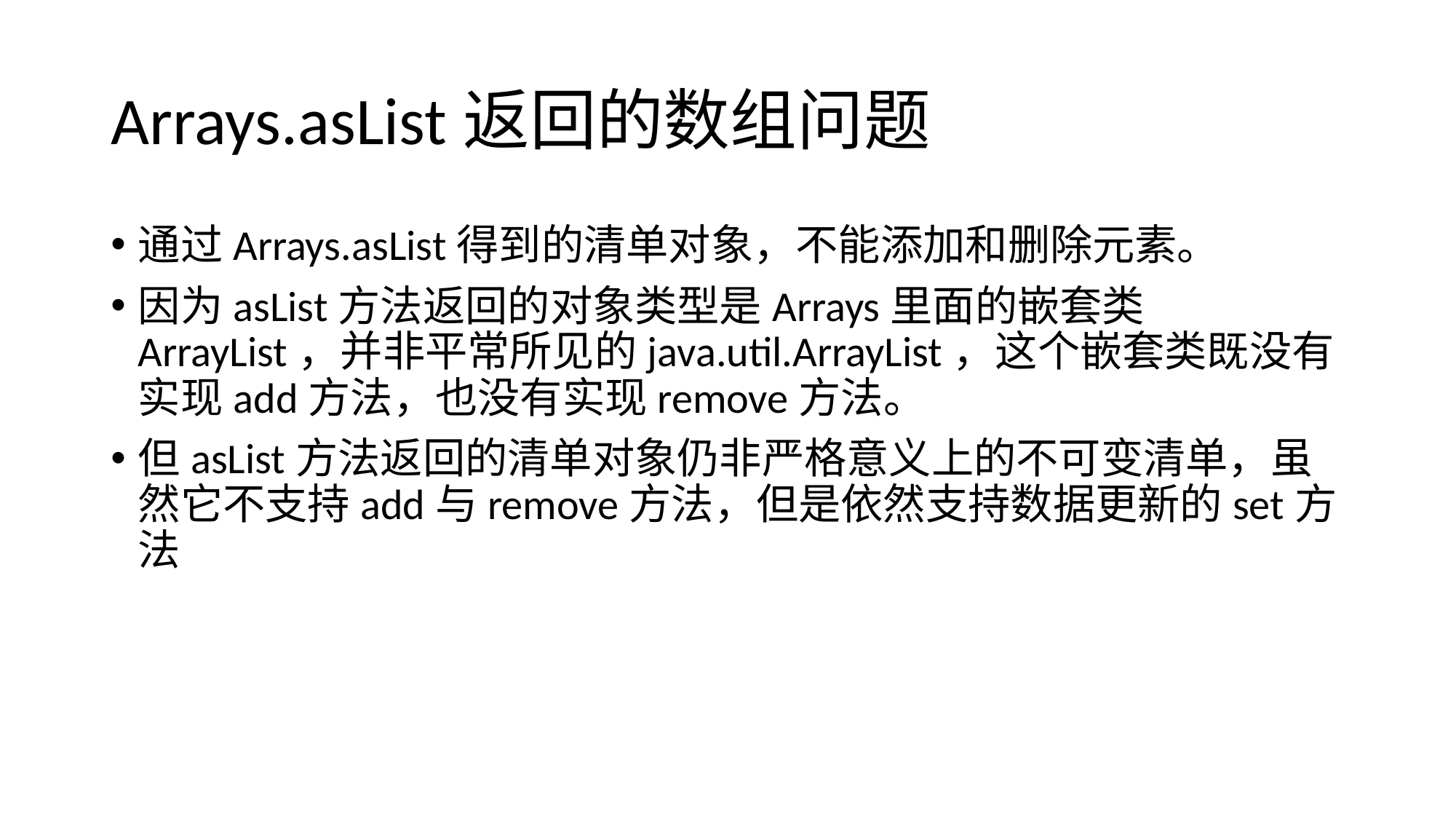

# Arrays.asList返回的数组问题
通过Arrays.asList得到的清单对象，不能添加和删除元素。
因为asList方法返回的对象类型是Arrays里面的嵌套类ArrayList，并非平常所见的java.util.ArrayList，这个嵌套类既没有实现add方法，也没有实现remove方法。
但asList方法返回的清单对象仍非严格意义上的不可变清单，虽然它不支持add与remove方法，但是依然支持数据更新的set方法